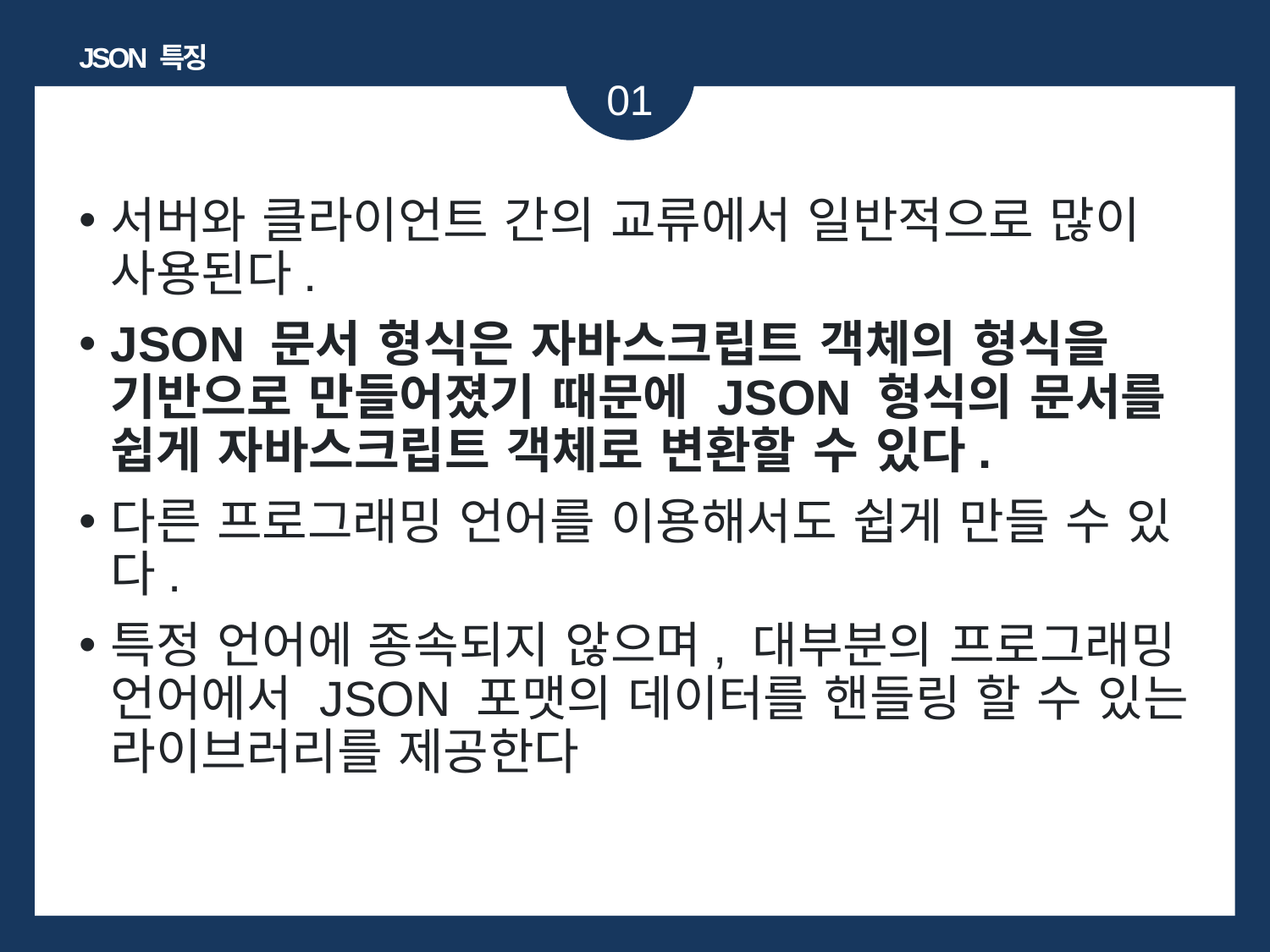

JSON 특징
01

서버와 클라이언트 간의 교류에서 일반적으로 많이 사용된다.
JSON 문서 형식은 자바스크립트 객체의 형식을 기반으로 만들어졌기 때문에 JSON 형식의 문서를 쉽게 자바스크립트 객체로 변환할 수 있다.
다른 프로그래밍 언어를 이용해서도 쉽게 만들 수 있다.
특정 언어에 종속되지 않으며, 대부분의 프로그래밍 언어에서 JSON 포맷의 데이터를 핸들링 할 수 있는 라이브러리를 제공한다